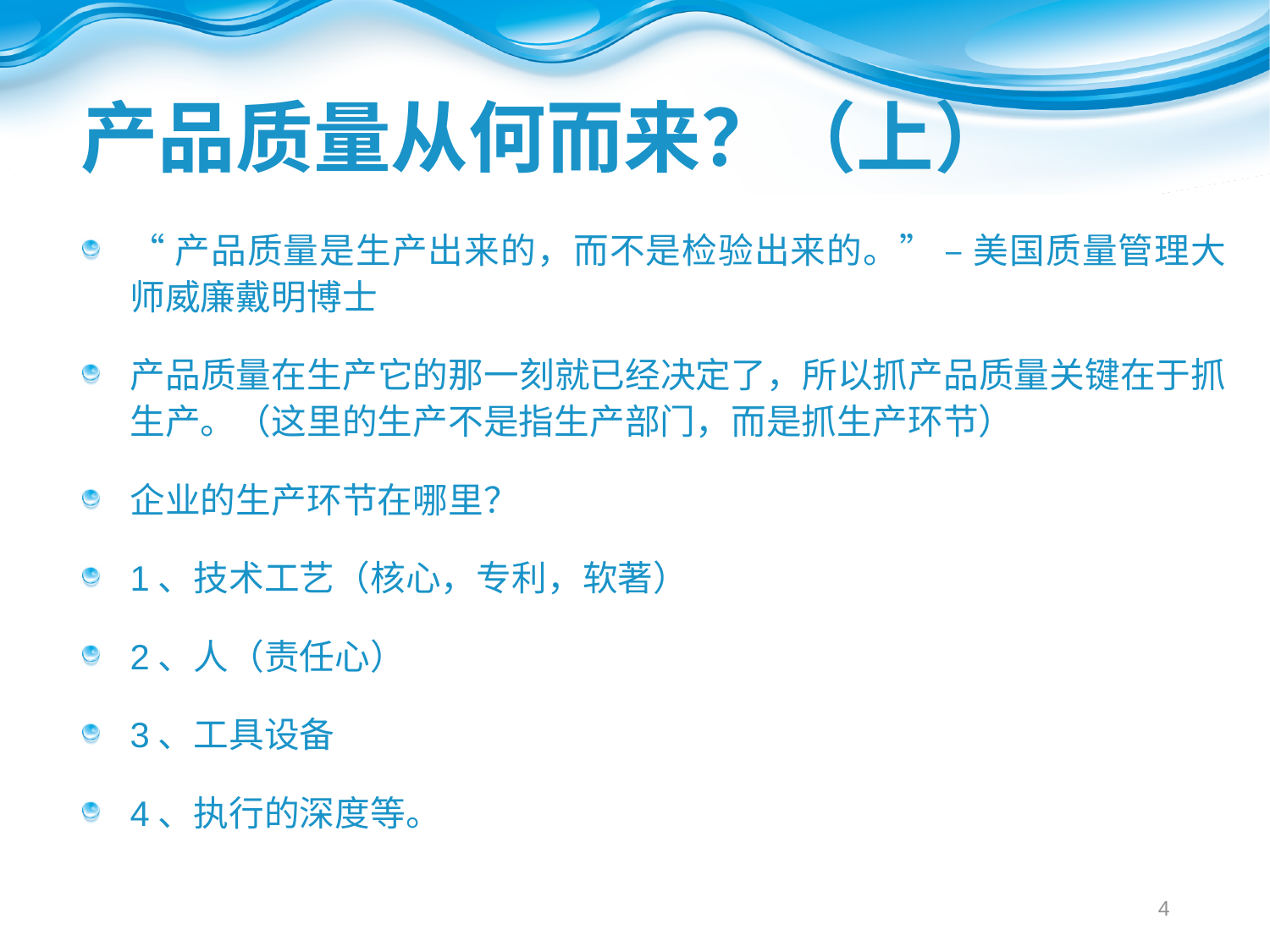

# 产品质量从何而来？（上）
“产品质量是生产出来的，而不是检验出来的。” – 美国质量管理大师威廉戴明博士
产品质量在生产它的那一刻就已经决定了，所以抓产品质量关键在于抓生产。（这里的生产不是指生产部门，而是抓生产环节）
企业的生产环节在哪里？
1、技术工艺（核心，专利，软著）
2、人（责任心）
3、工具设备
4、执行的深度等。
4